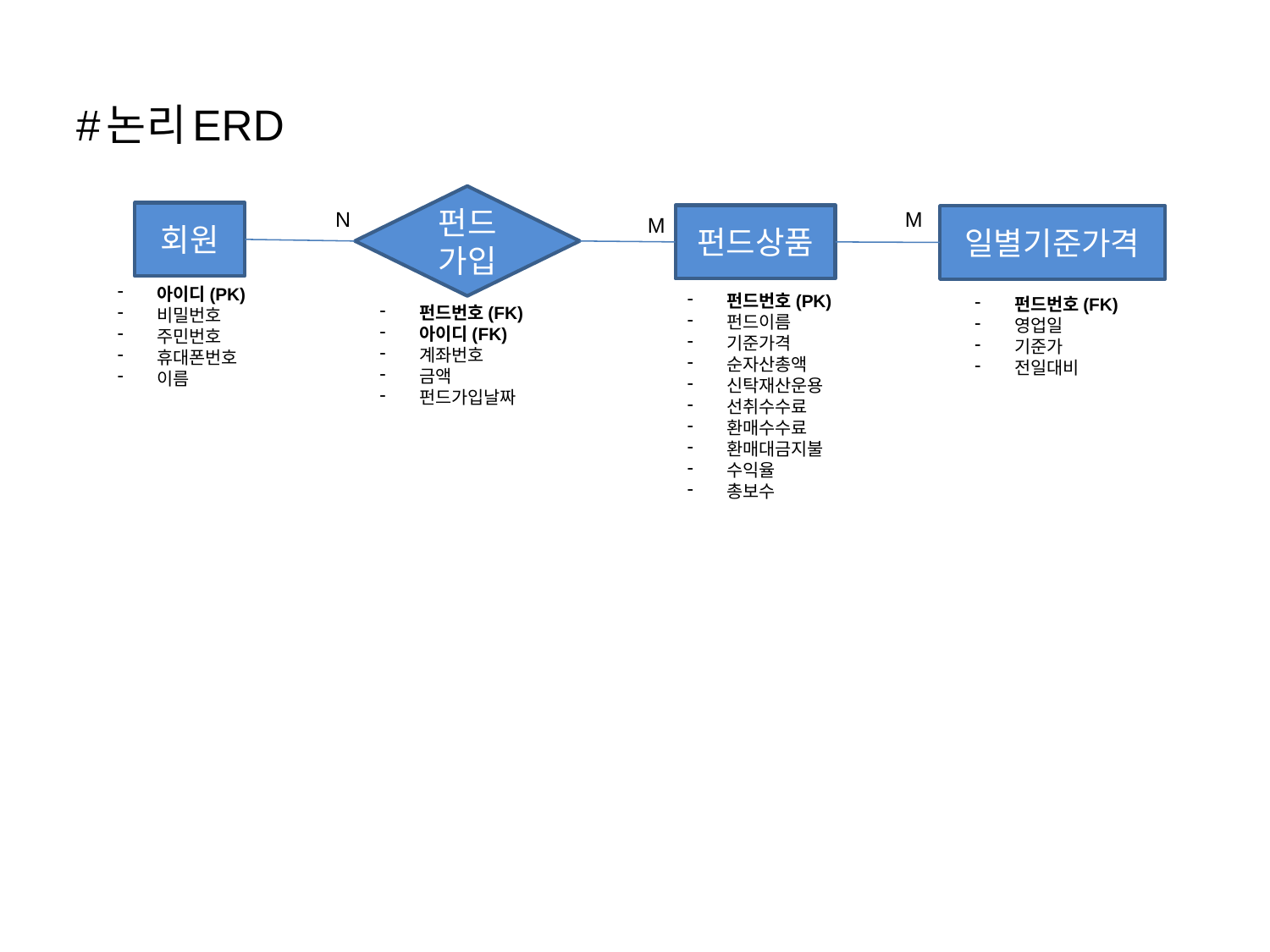

#논리ERD
펀드가입
펀드번호(FK)
아이디(FK)
계좌번호
금액
펀드가입날짜
M
N
회원
아이디(PK)
비밀번호
주민번호
휴대폰번호
이름
M
펀드상품
펀드번호(PK)
펀드이름
기준가격
순자산총액
신탁재산운용
선취수수료
환매수수료
환매대금지불
수익율
총보수
일별기준가격
펀드번호(FK)
영업일
기준가
전일대비